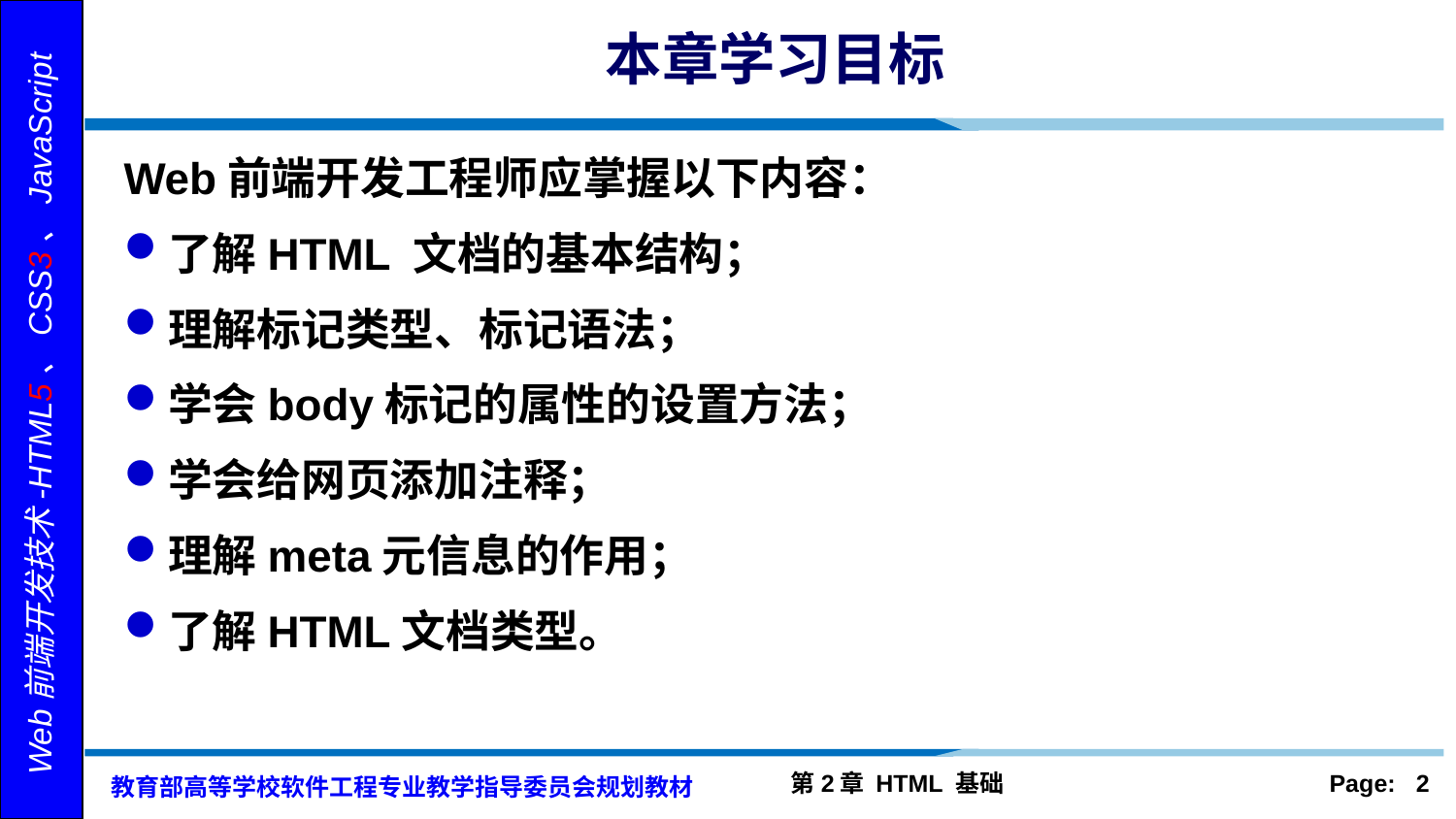

# 本章学习目标
Web前端开发工程师应掌握以下内容：
了解HTML 文档的基本结构；
理解标记类型、标记语法；
学会body标记的属性的设置方法；
学会给网页添加注释；
理解meta元信息的作用；
了解HTML文档类型。